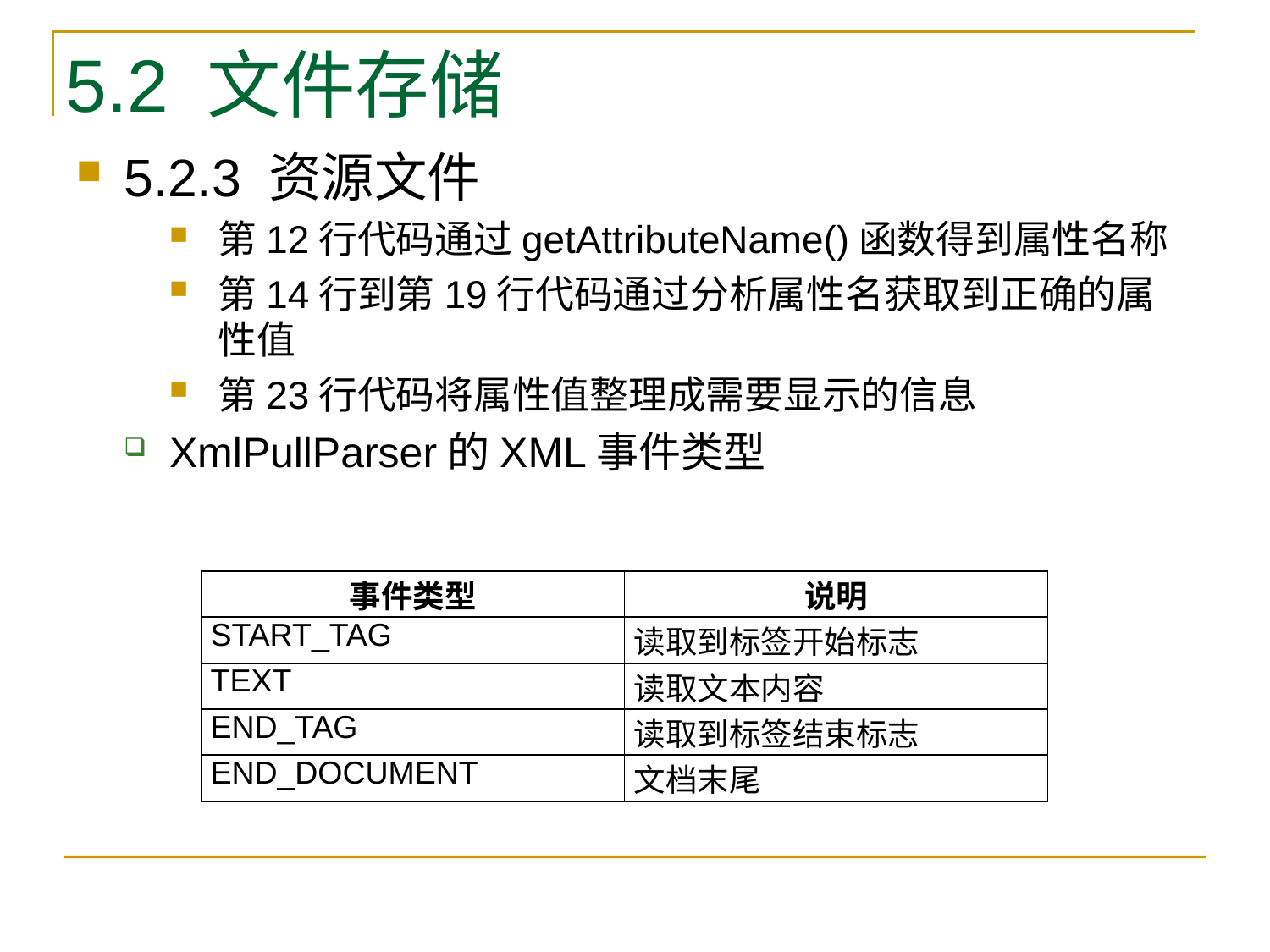

# 5.2 文件存储
5.2.3 资源文件
第12行代码通过getAttributeName()函数得到属性名称
第14行到第19行代码通过分析属性名获取到正确的属性值
第23行代码将属性值整理成需要显示的信息
XmlPullParser的XML事件类型

| 事件类型 | 说明 |
| --- | --- |
| START\_TAG | 读取到标签开始标志 |
| TEXT | 读取文本内容 |
| END\_TAG | 读取到标签结束标志 |
| END\_DOCUMENT | 文档末尾 |